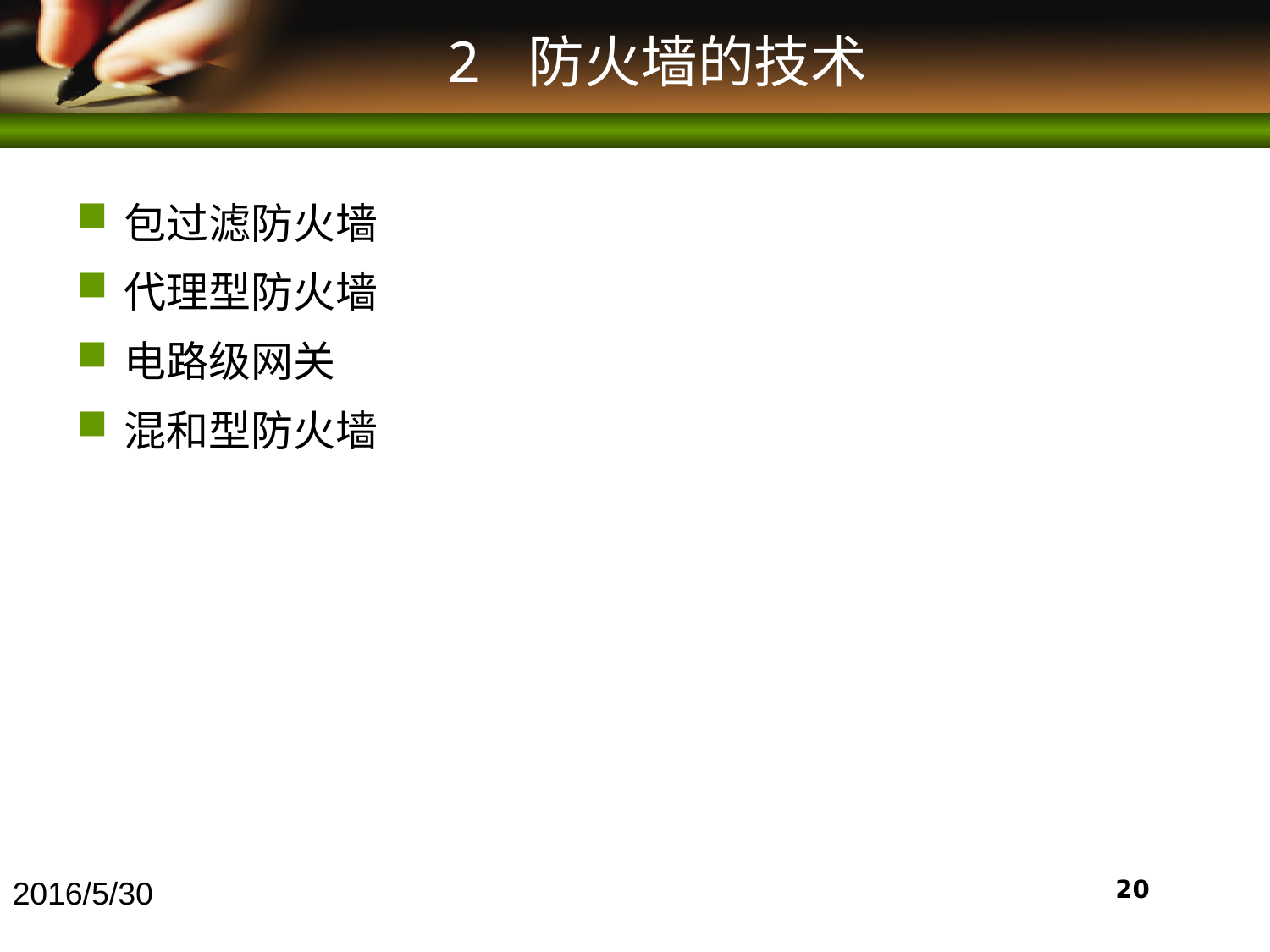

# 2 防火墙的技术
包过滤防火墙
代理型防火墙
电路级网关
混和型防火墙
2016/5/30

20